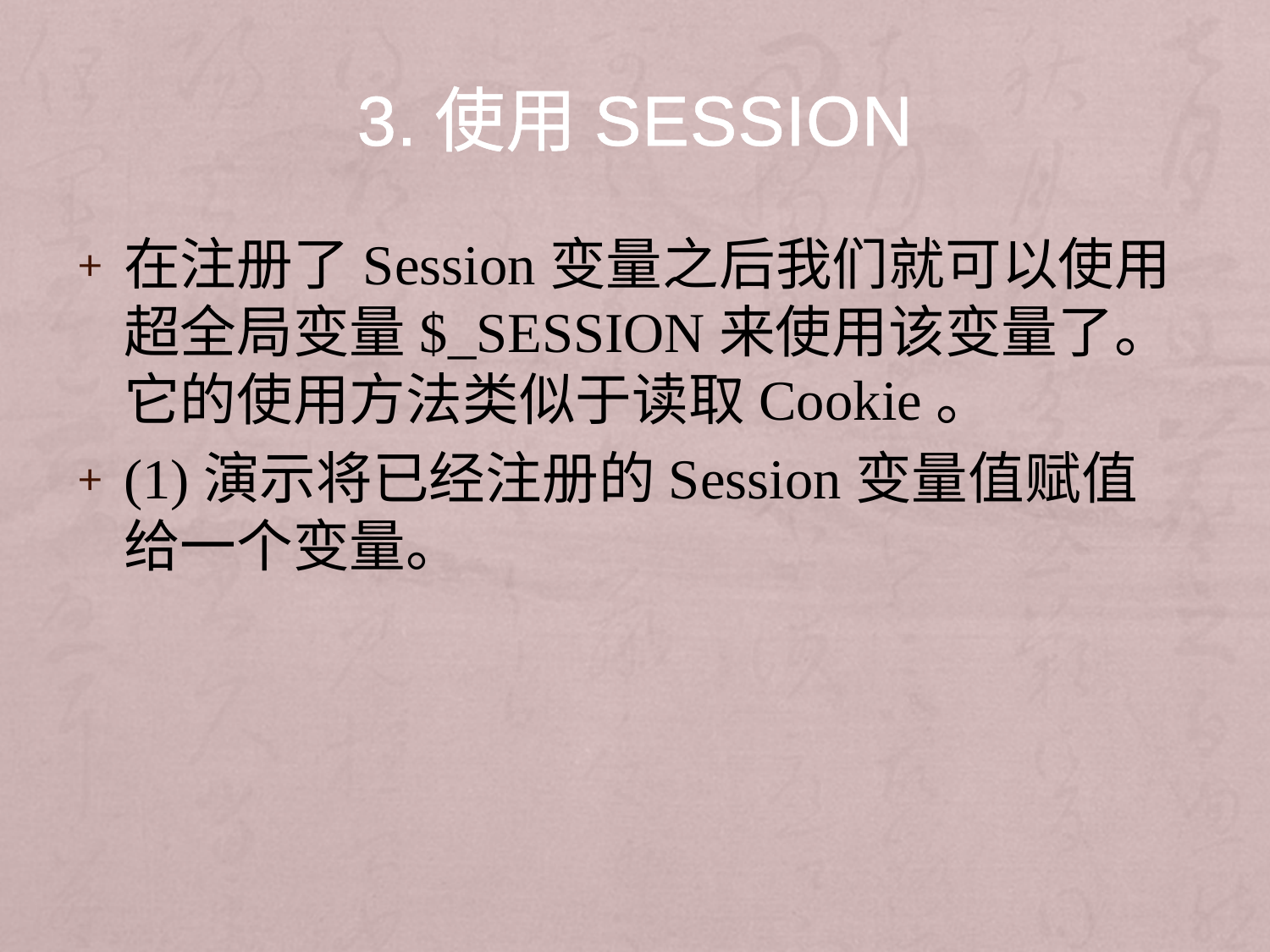

# 3.使用Session
在注册了Session变量之后我们就可以使用超全局变量$_SESSION来使用该变量了。它的使用方法类似于读取Cookie。
(1)演示将已经注册的Session变量值赋值给一个变量。